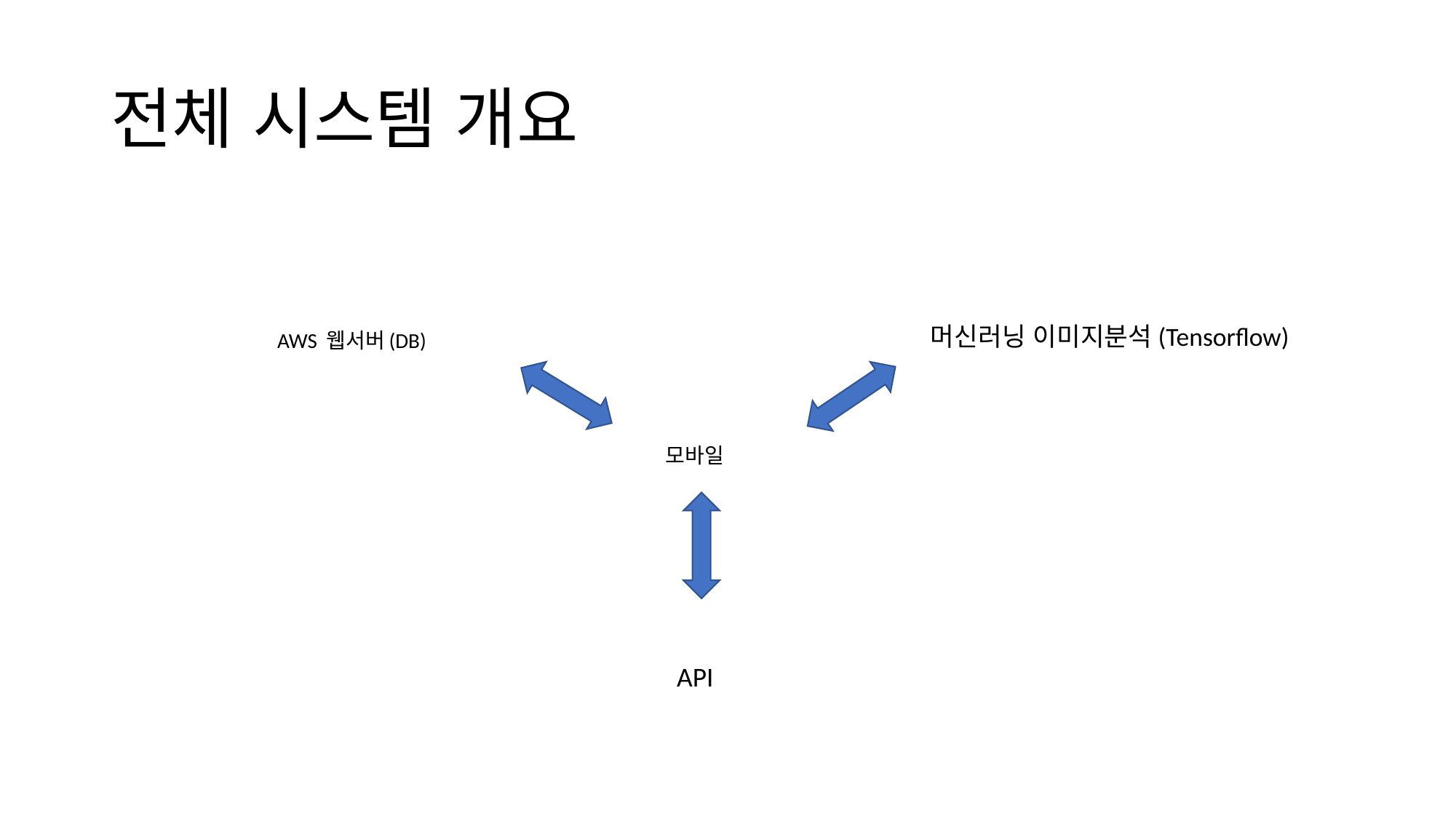

# 전체 시스템 개요
머신러닝 이미지분석(Tensorflow)
AWS 웹서버(DB)

모바일

API